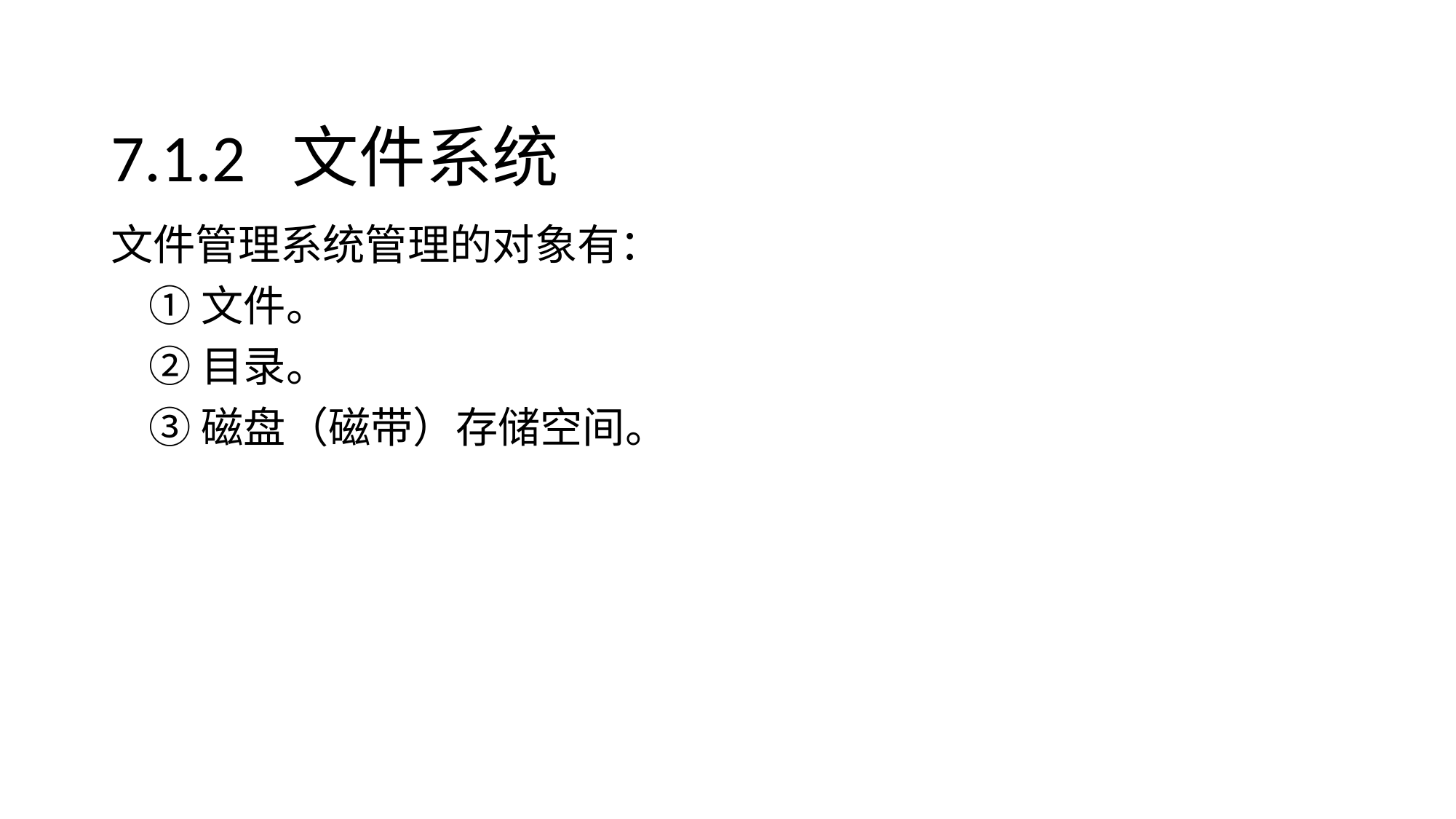

7.1.2  文件系统
文件管理系统管理的对象有：
    ①文件。
    ②目录。
    ③磁盘（磁带）存储空间。
7